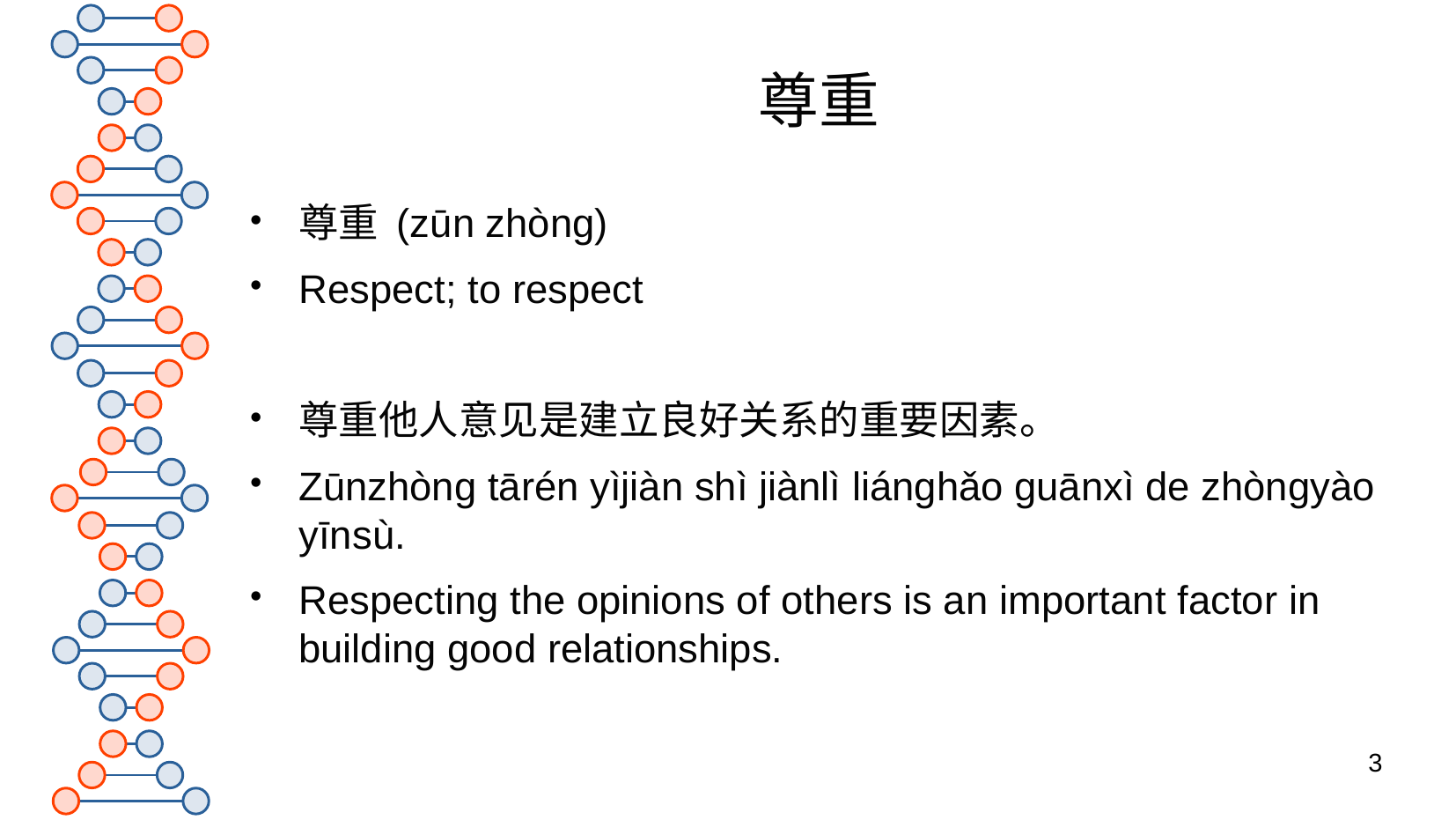

# 尊重
尊重 (zūn zhòng)
Respect; to respect

尊重他人意见是建立良好关系的重要因素。
Zūnzhòng tārén yìjiàn shì jiànlì liánghǎo guānxì de zhòngyào yīnsù.
Respecting the opinions of others is an important factor in building good relationships.

3